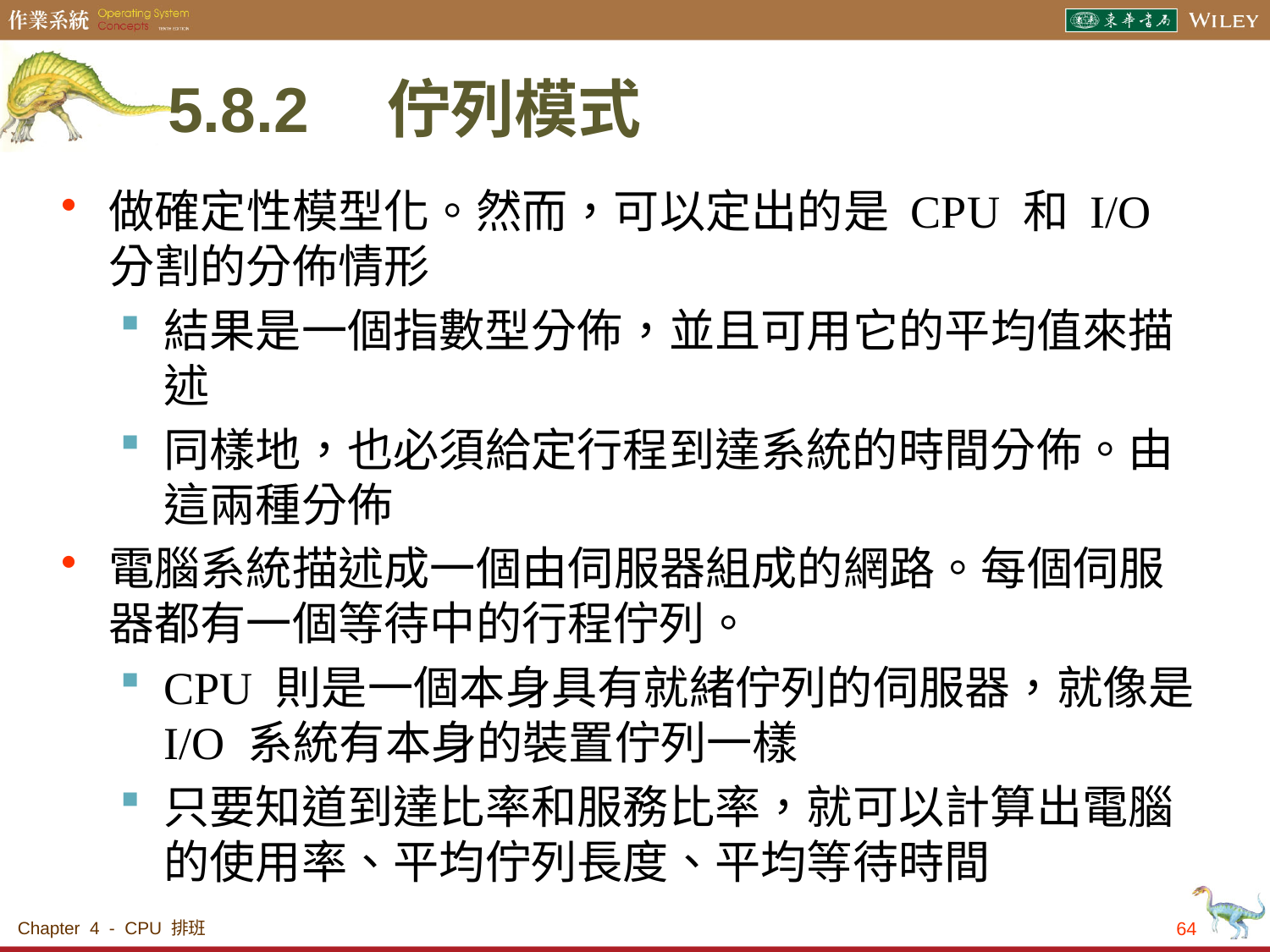

# 5.8.2　佇列模式
做確定性模型化。然而，可以定出的是 CPU 和 I/O 分割的分佈情形
結果是一個指數型分佈，並且可用它的平均值來描述
同樣地，也必須給定行程到達系統的時間分佈。由這兩種分佈
電腦系統描述成一個由伺服器組成的網路。每個伺服器都有一個等待中的行程佇列。
CPU 則是一個本身具有就緒佇列的伺服器，就像是 I/O 系統有本身的裝置佇列一樣
只要知道到達比率和服務比率，就可以計算出電腦的使用率、平均佇列長度、平均等待時間
Chapter  4  -  CPU 排班
64